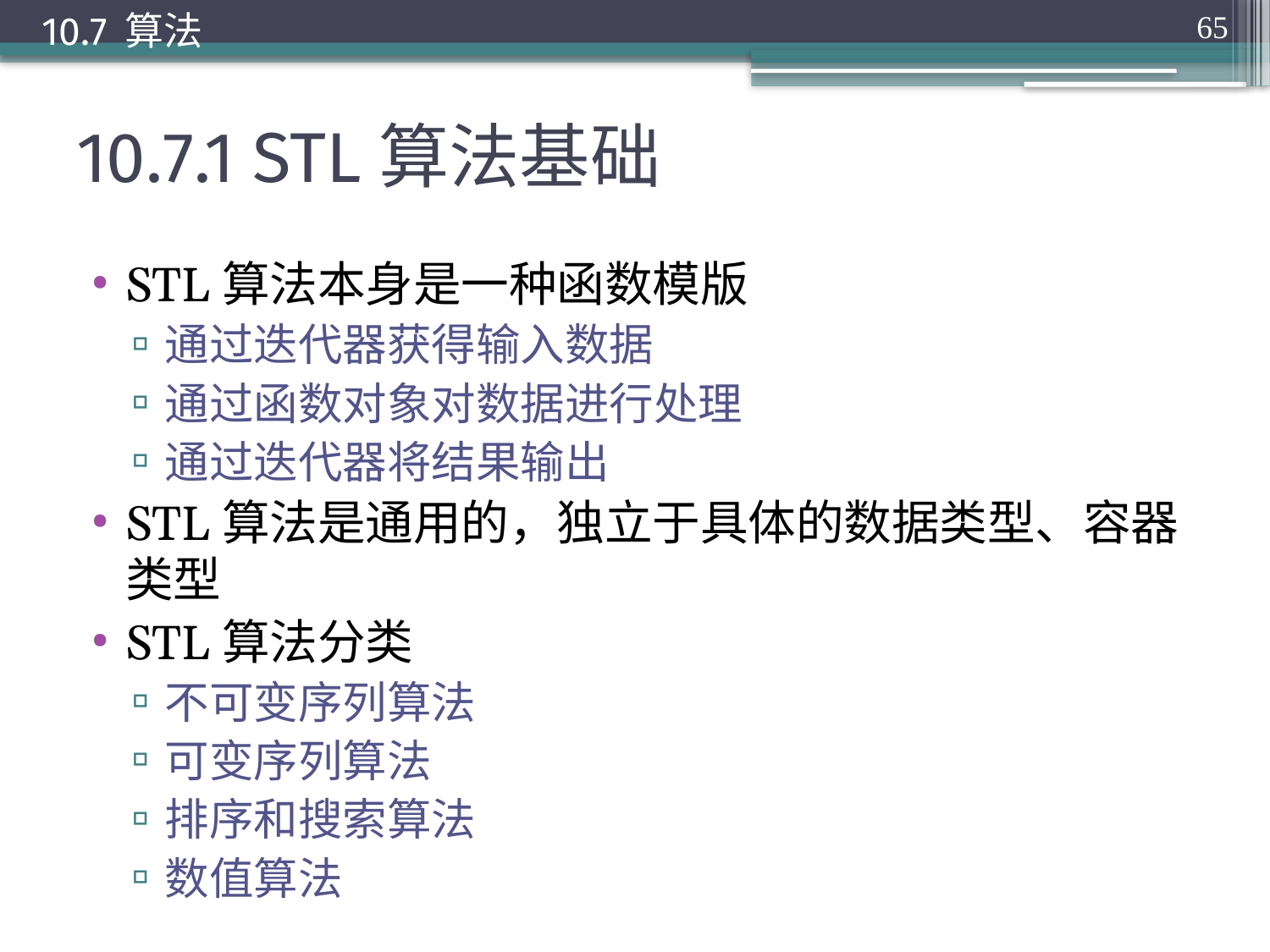

10.7 算法
65
# 10.7.1 STL算法基础
STL算法本身是一种函数模版
通过迭代器获得输入数据
通过函数对象对数据进行处理
通过迭代器将结果输出
STL算法是通用的，独立于具体的数据类型、容器类型
STL算法分类
不可变序列算法
可变序列算法
排序和搜索算法
数值算法